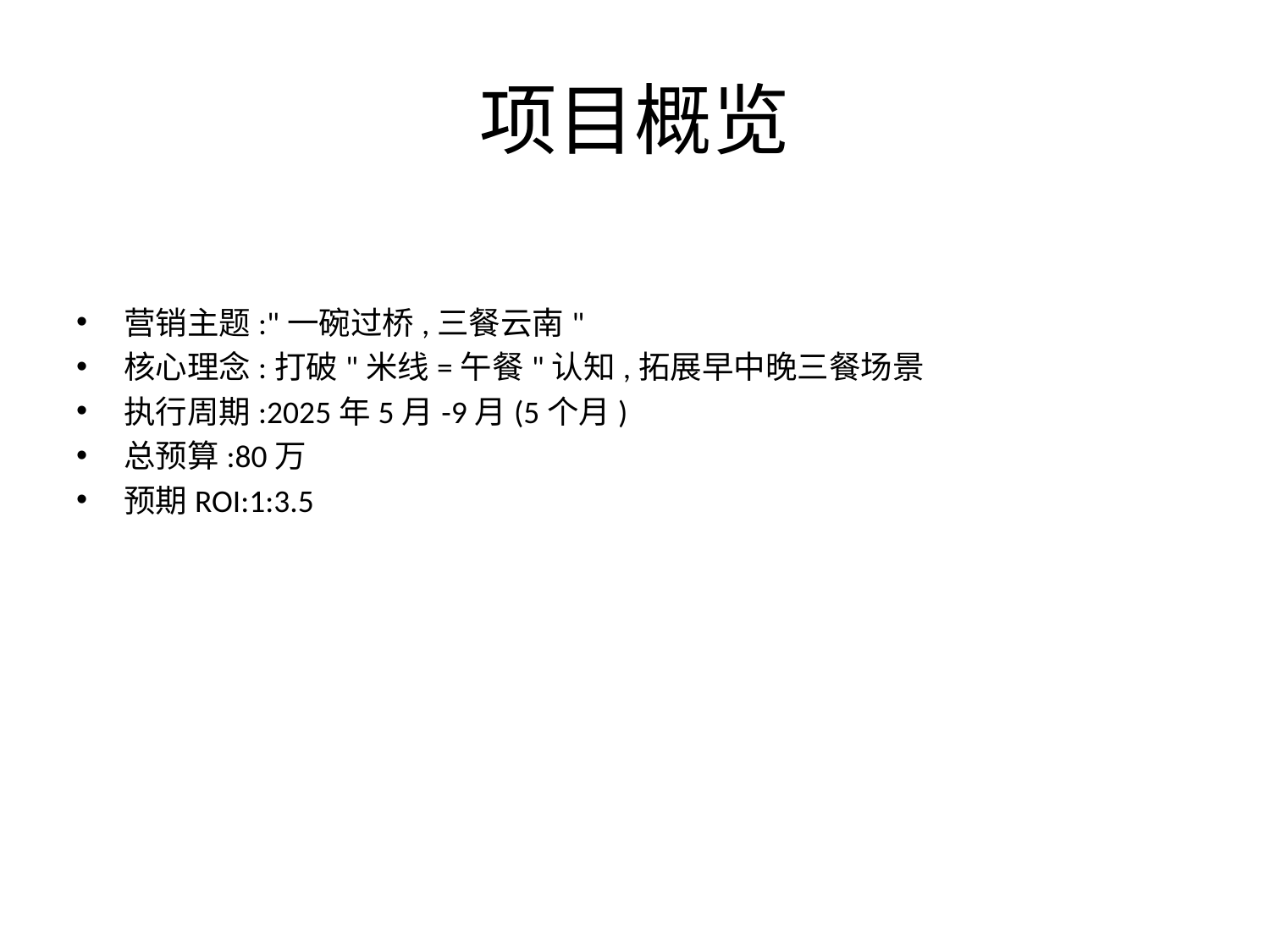

# 项目概览

营销主题:"一碗过桥,三餐云南"
核心理念:打破"米线=午餐"认知,拓展早中晚三餐场景
执行周期:2025年5月-9月(5个月)
总预算:80万
预期ROI:1:3.5